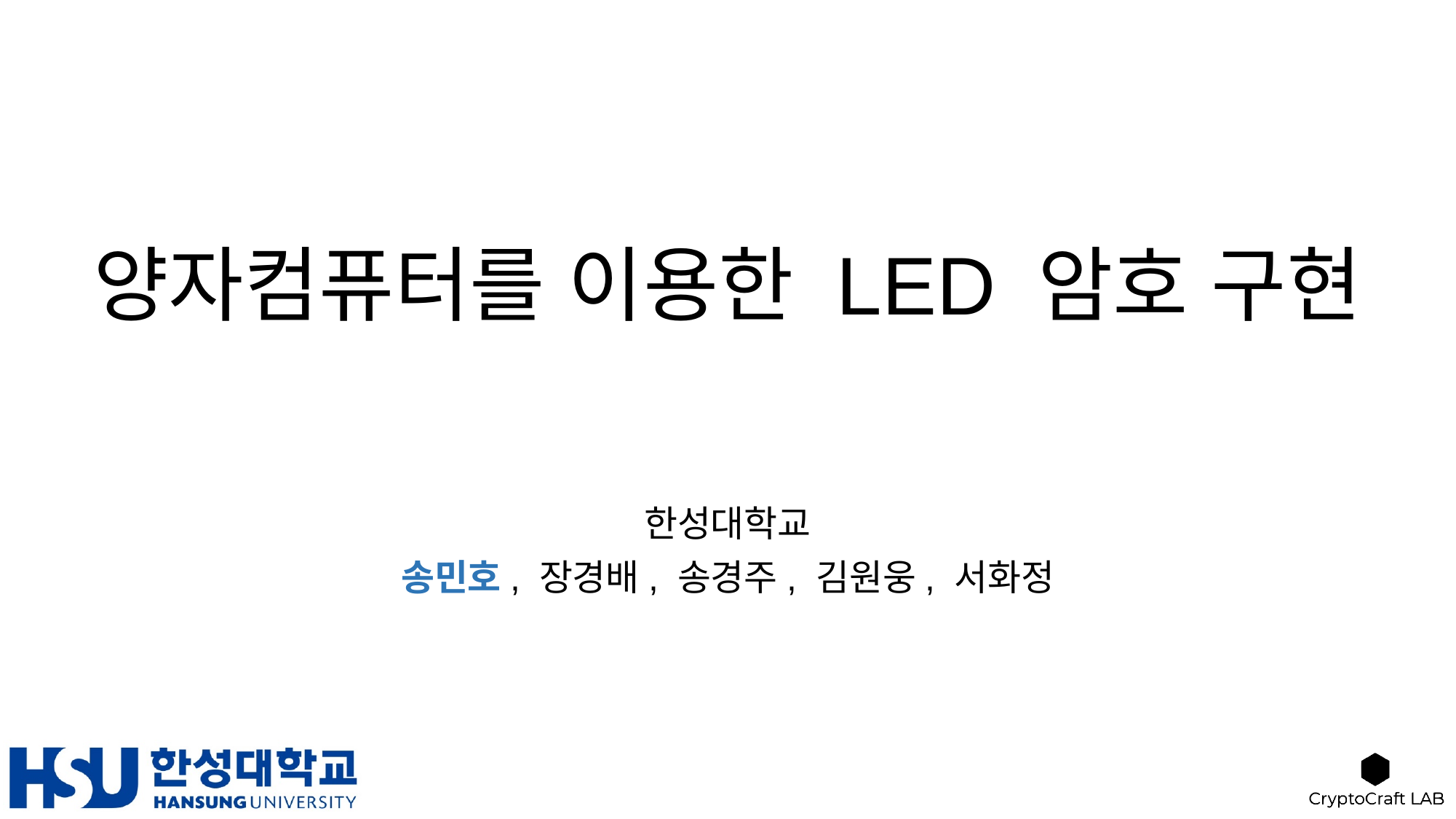

# 양자컴퓨터를 이용한 LED 암호 구현
한성대학교
송민호, 장경배, 송경주, 김원웅, 서화정